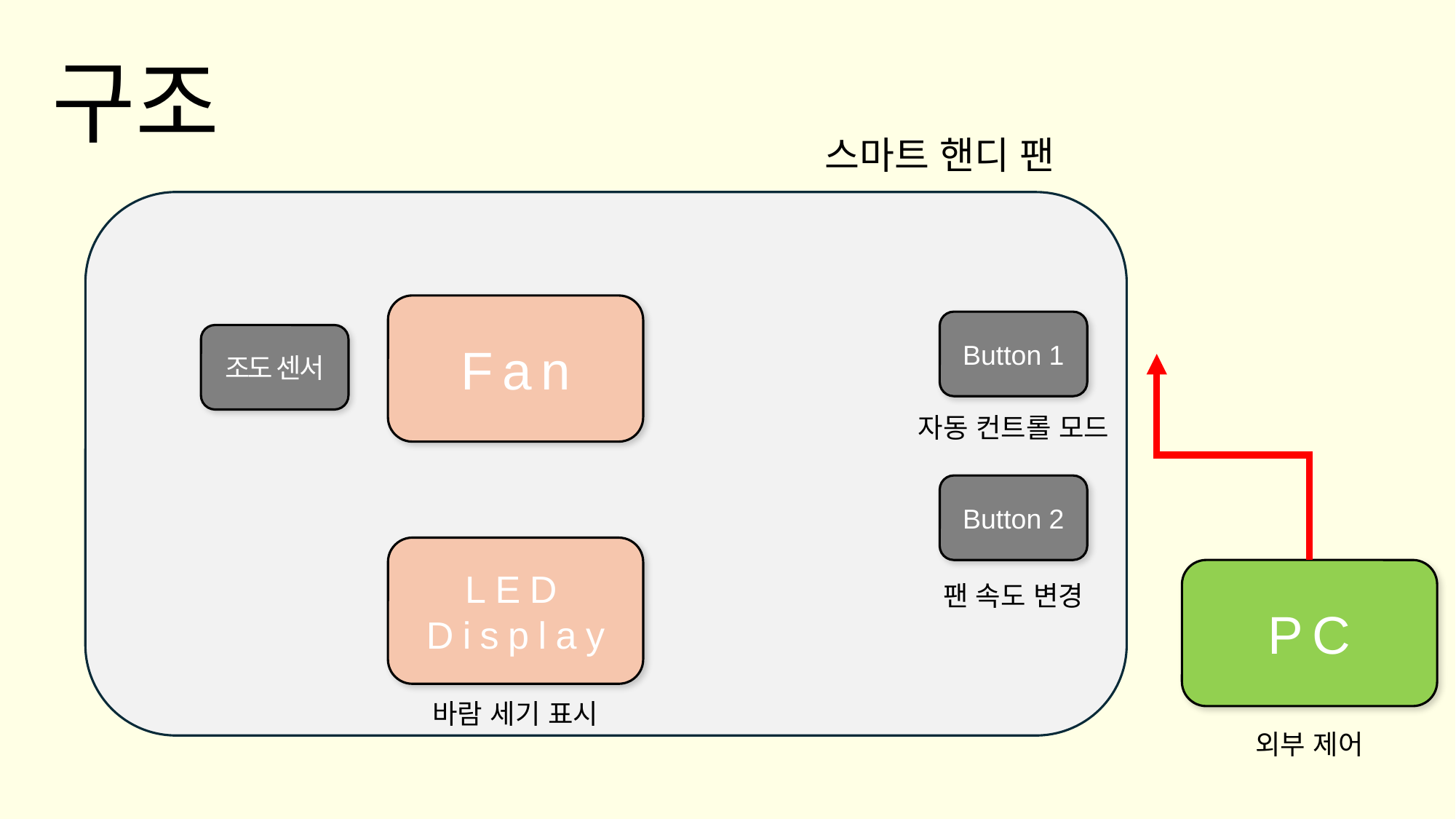

# 구조
스마트 핸디 팬

Fan
Button 1
조도 센서
자동 컨트롤 모드
Button 2
LED Display
PC
팬 속도 변경
바람 세기 표시
외부 제어